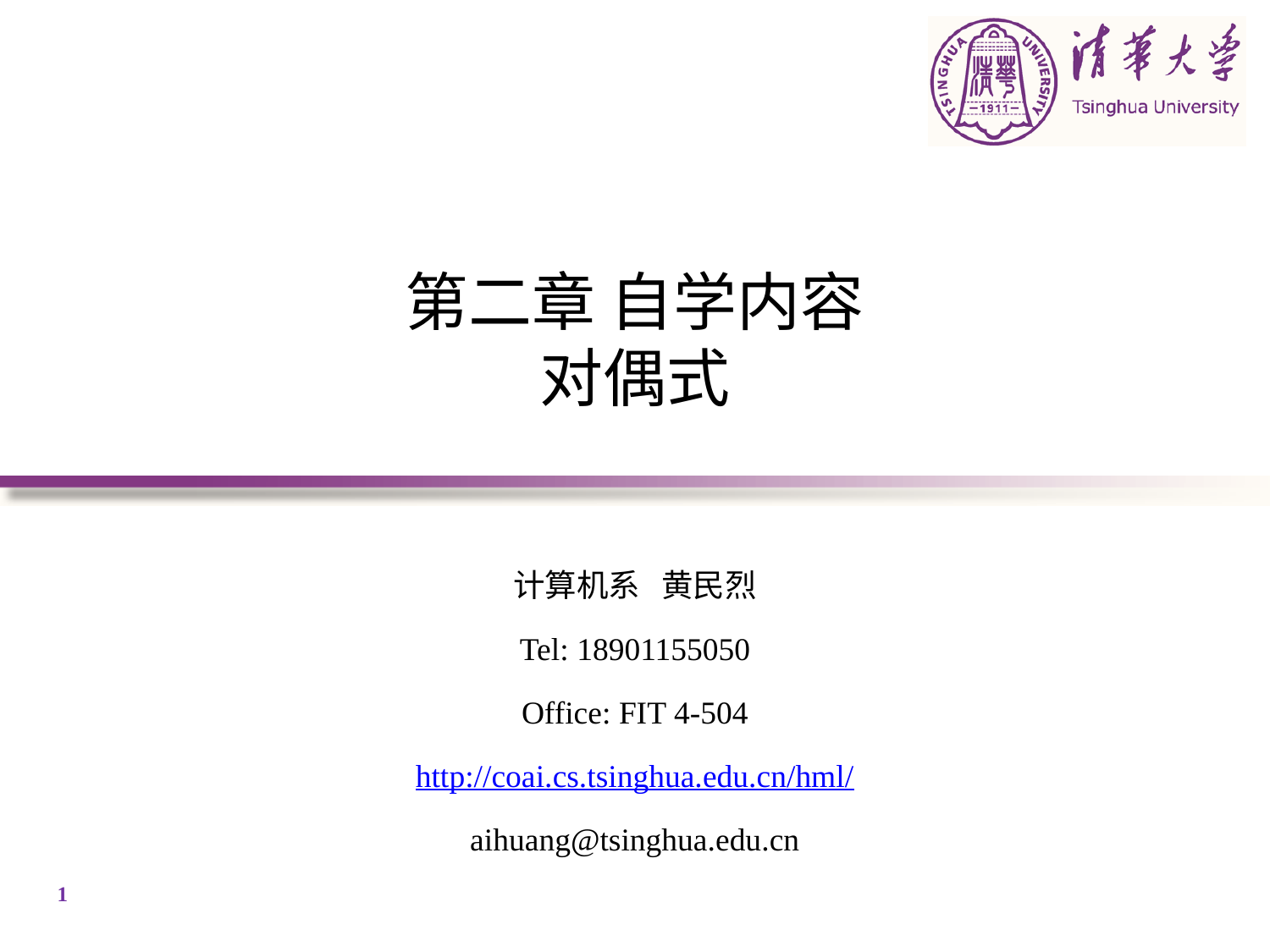

# 第二章 自学内容 对偶式
计算机系   黄民烈
Tel: 18901155050
Office: FIT 4-504
http://coai.cs.tsinghua.edu.cn/hml/
aihuang@tsinghua.edu.cn